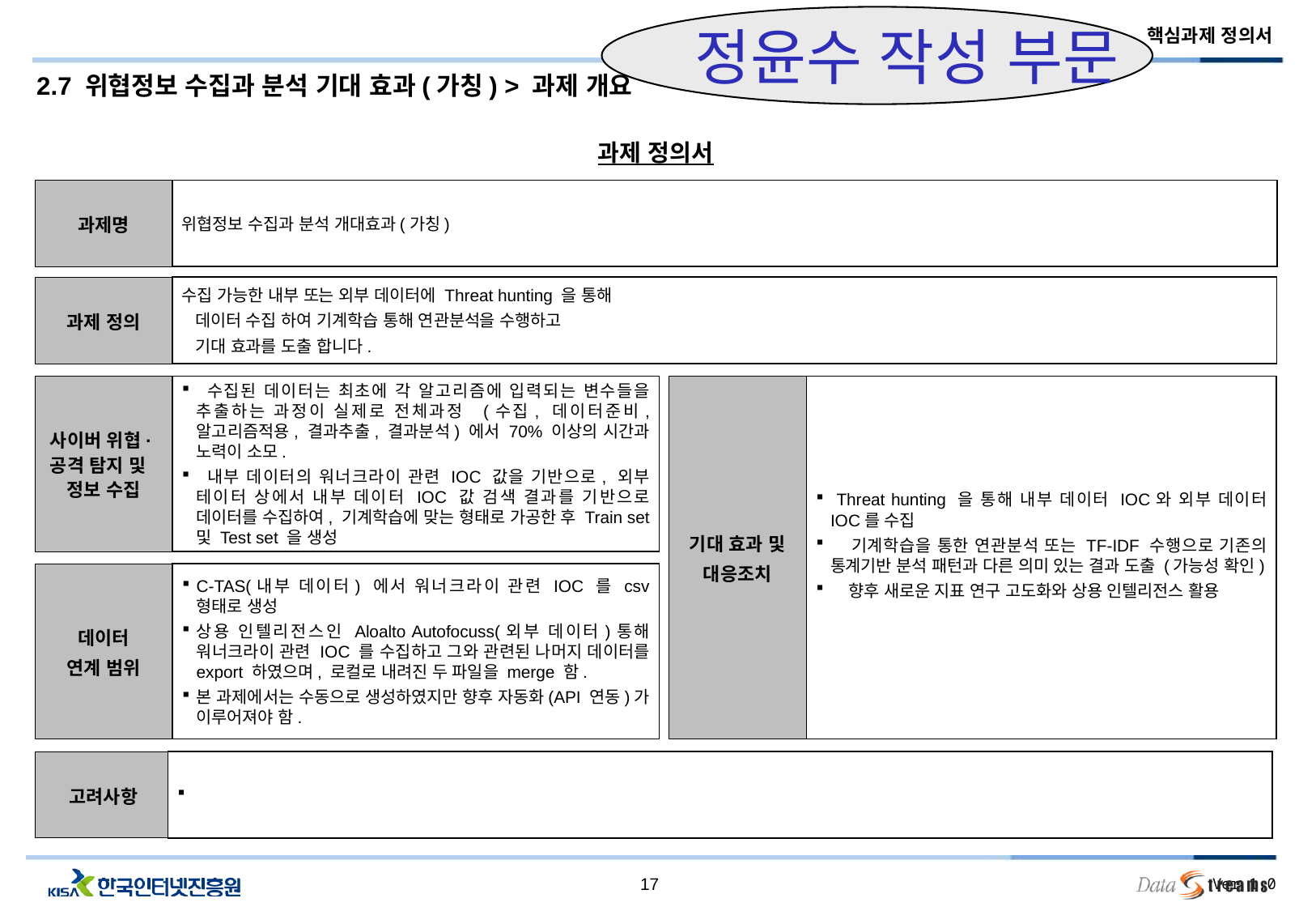

정윤수 작성 부문

2.7 위협정보 수집과 분석 기대 효과(가칭) > 과제 개요
과제 정의서
과제명
위협정보 수집과 분석 개대효과(가칭)
과제 정의
수집 가능한 내부 또는 외부 데이터에 Threat hunting 을 통해
  데이터 수집 하여 기계학습 통해 연관분석을 수행하고
  기대 효과를 도출 합니다.
사이버 위협·  공격 탐지 및   정보 수집
 수집된 데이터는 최초에 각 알고리즘에 입력되는 변수들을 추출하는 과정이 실제로 전체과정  (수집, 데이터준비, 알고리즘적용, 결과추출, 결과분석) 에서 70% 이상의 시간과 노력이 소모.
 내부 데이터의 워너크라이 관련 IOC 값을 기반으로, 외부 테이터 상에서 내부 데이터 IOC 값 검색 결과를 기반으로 데이터를 수집하여, 기계학습에 맞는 형태로 가공한 후 Train set 및 Test set 을 생성
기대 효과 및
대응조치
 Threat hunting 을 통해 내부 데이터 IOC와 외부 데이터 IOC를 수집
   기계학습을 통한 연관분석 또는 TF-IDF 수행으로 기존의 통계기반 분석 패턴과 다른 의미 있는 결과 도출 (가능성 확인)
   향후 새로운 지표 연구 고도화와 상용 인텔리전스 활용

데이터
연계 범위
C-TAS(내부 데이터) 에서 워너크라이 관련 IOC 를 csv 형태로 생성
상용 인텔리전스인 Aloalto Autofocuss(외부 데이터)통해 워너크라이 관련 IOC 를 수집하고 그와 관련된 나머지 데이터를 export 하였으며, 로컬로 내려진 두 파일을 merge 함.
본 과제에서는 수동으로 생성하였지만 향후 자동화(API 연동)가 이루어져야 함.
고려사항